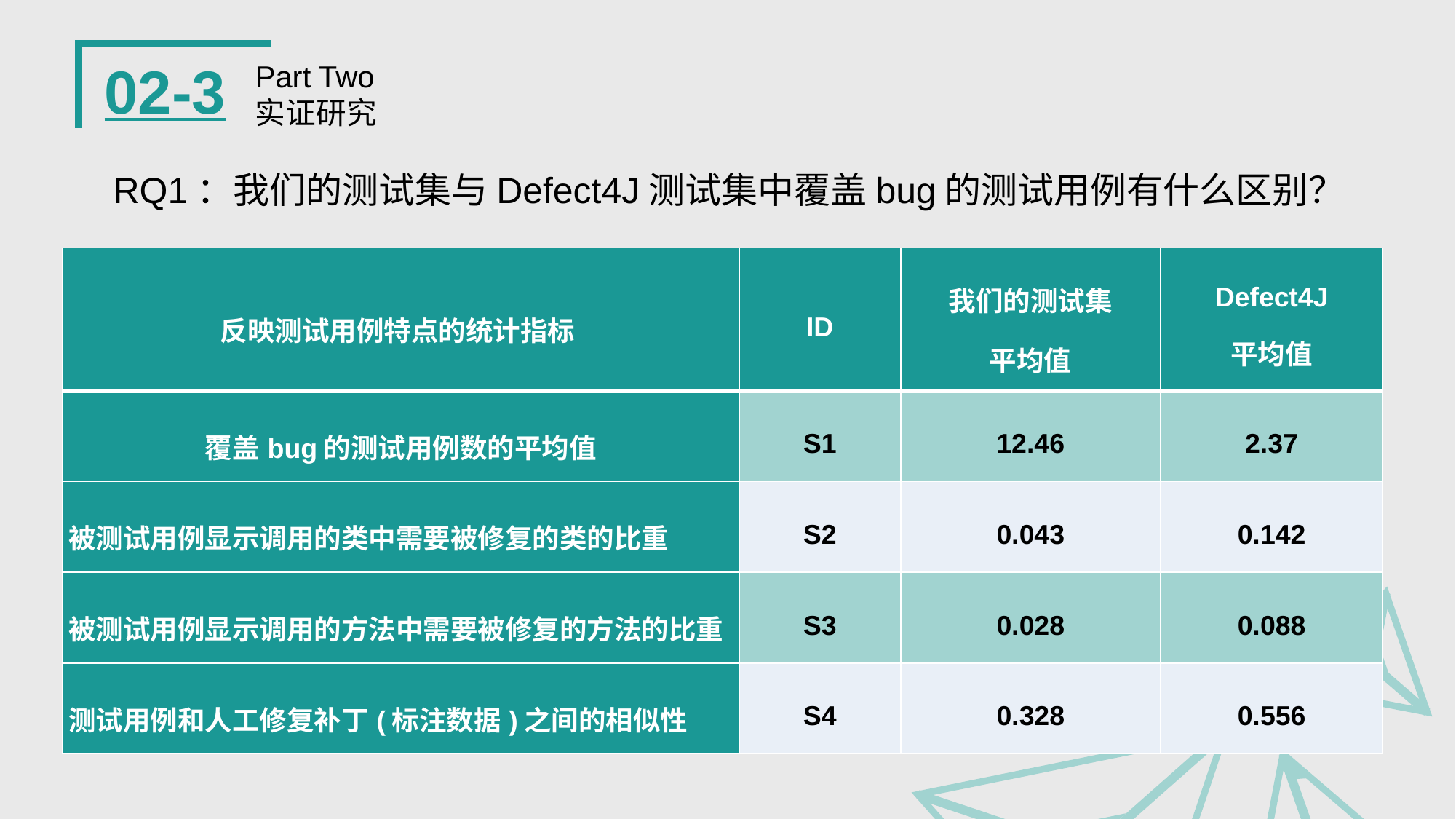

02-3
Part Two
实证研究
RQ1：我们的测试集与Defect4J测试集中覆盖bug的测试用例有什么区别？
| 反映测试用例特点的统计指标 | ID | 我们的测试集 平均值 | Defect4J 平均值 |
| --- | --- | --- | --- |
| 覆盖bug的测试用例数的平均值 | S1 | 12.46 | 2.37 |
| 被测试用例显示调用的类中需要被修复的类的比重 | S2 | 0.043 | 0.142 |
| 被测试用例显示调用的方法中需要被修复的方法的比重 | S3 | 0.028 | 0.088 |
| 测试用例和人工修复补丁(标注数据)之间的相似性 | S4 | 0.328 | 0.556 |